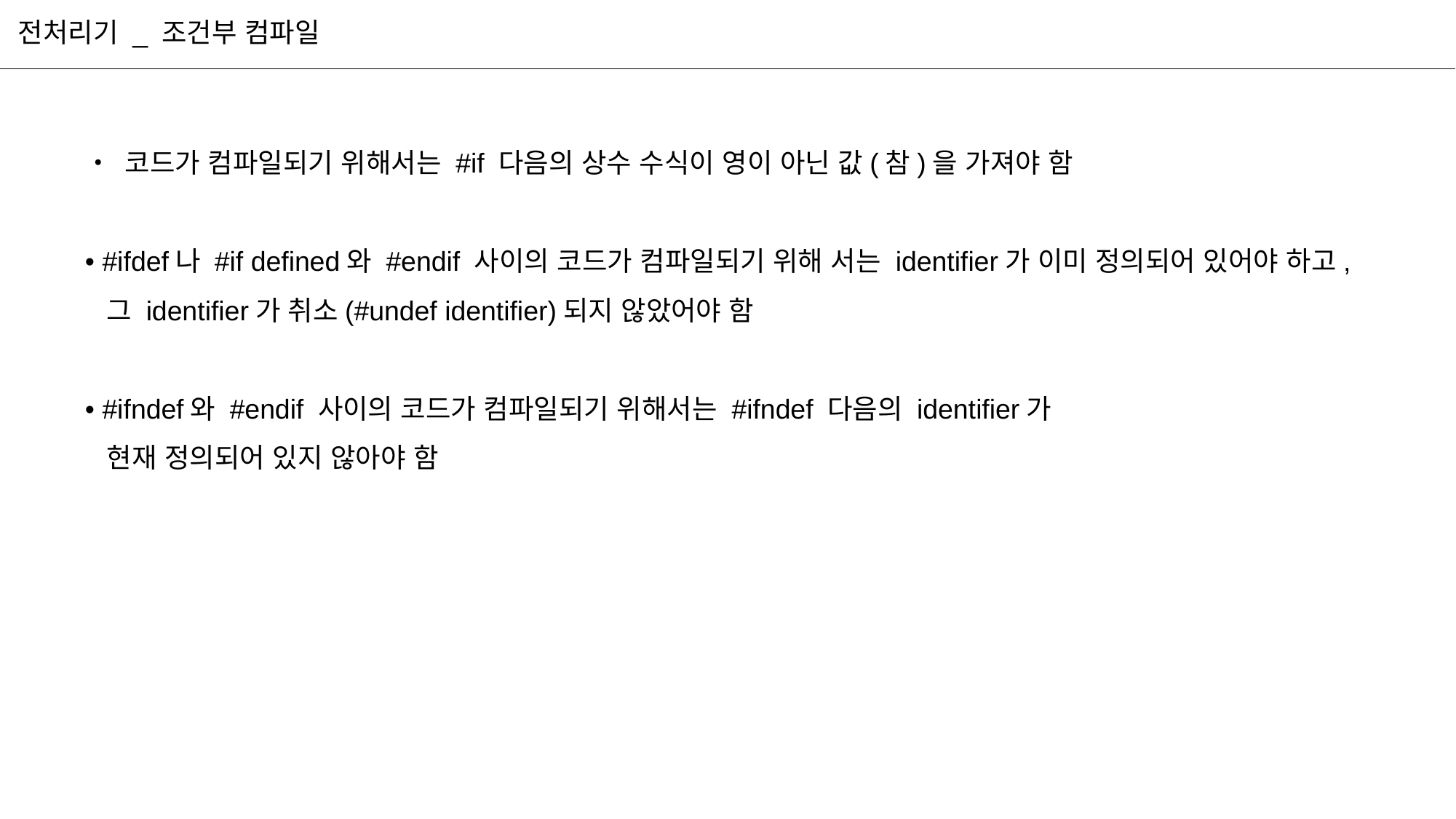

전처리기 _ 조건부 컴파일
• 코드가 컴파일되기 위해서는 #if 다음의 상수 수식이 영이 아닌 값(참)을 가져야 함

• #ifdef나 #if defined와 #endif 사이의 코드가 컴파일되기 위해 서는 identifier가 이미 정의되어 있어야 하고,
  그 identifier가 취소(#undef identifier)되지 않았어야 함

• #ifndef와 #endif 사이의 코드가 컴파일되기 위해서는 #ifndef 다음의 identifier가
  현재 정의되어 있지 않아야 함